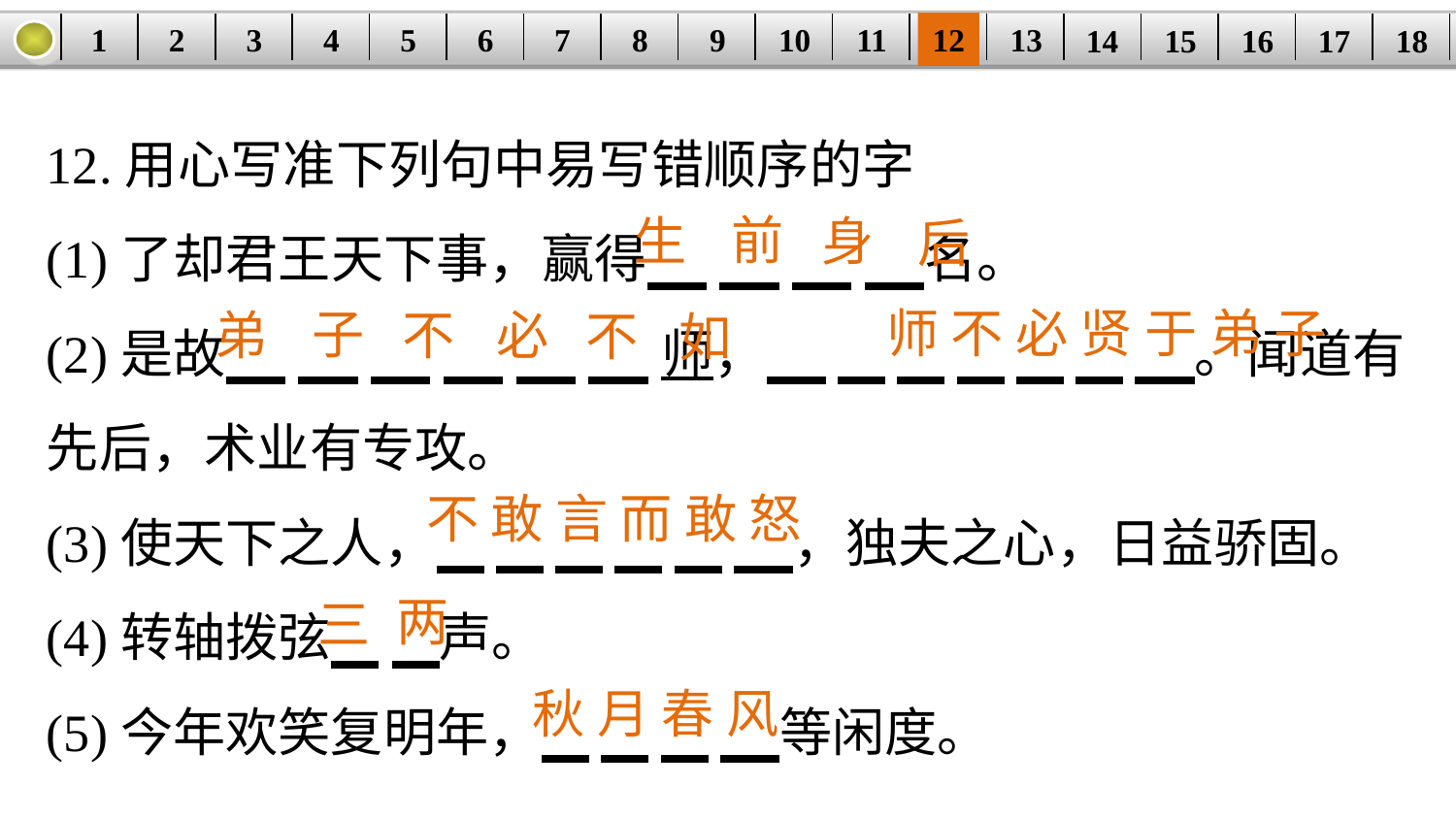

1
2
3
4
5
6
7
8
9
10
11
12
13
14
15
16
17
18
|  |  |  |  |  |  |  |  |  |  |  |  |  |  |  |  |  |  |
| --- | --- | --- | --- | --- | --- | --- | --- | --- | --- | --- | --- | --- | --- | --- | --- | --- | --- |

12.用心写准下列句中易写错顺序的字
(1)了却君王天下事，赢得                       名。
(2)是故                                    师，                                    。闻道有先后，术业有专攻。
(3)使天下之人，                              ，独夫之心，日益骄固。
(4)转轴拨弦         声。
(5)今年欢笑复明年，                    等闲度。
前
生
身
后
师 不 必 贤 于 弟 子
子
弟
不
必
不
如
不 敢 言 而 敢 怒
两
三
秋 月 春 风